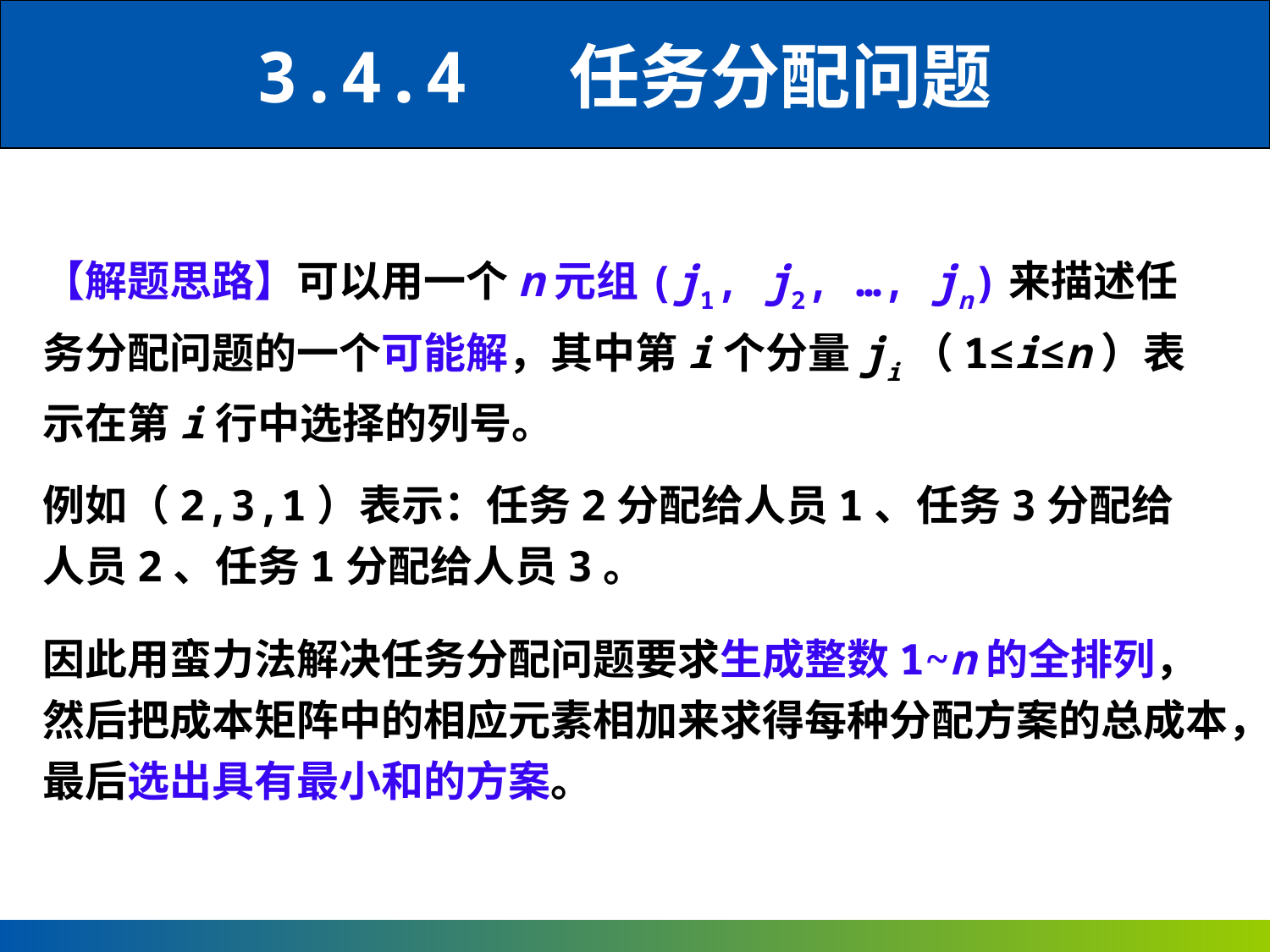

3.4.4  任务分配问题
【解题思路】可以用一个n元组(j1, j2, …, jn)来描述任务分配问题的一个可能解，其中第i个分量ji（1≤i≤n）表示在第i行中选择的列号。
例如（2,3,1）表示：任务2分配给人员1、任务3分配给人员2、任务1分配给人员3。
因此用蛮力法解决任务分配问题要求生成整数1~n的全排列，然后把成本矩阵中的相应元素相加来求得每种分配方案的总成本，最后选出具有最小和的方案。